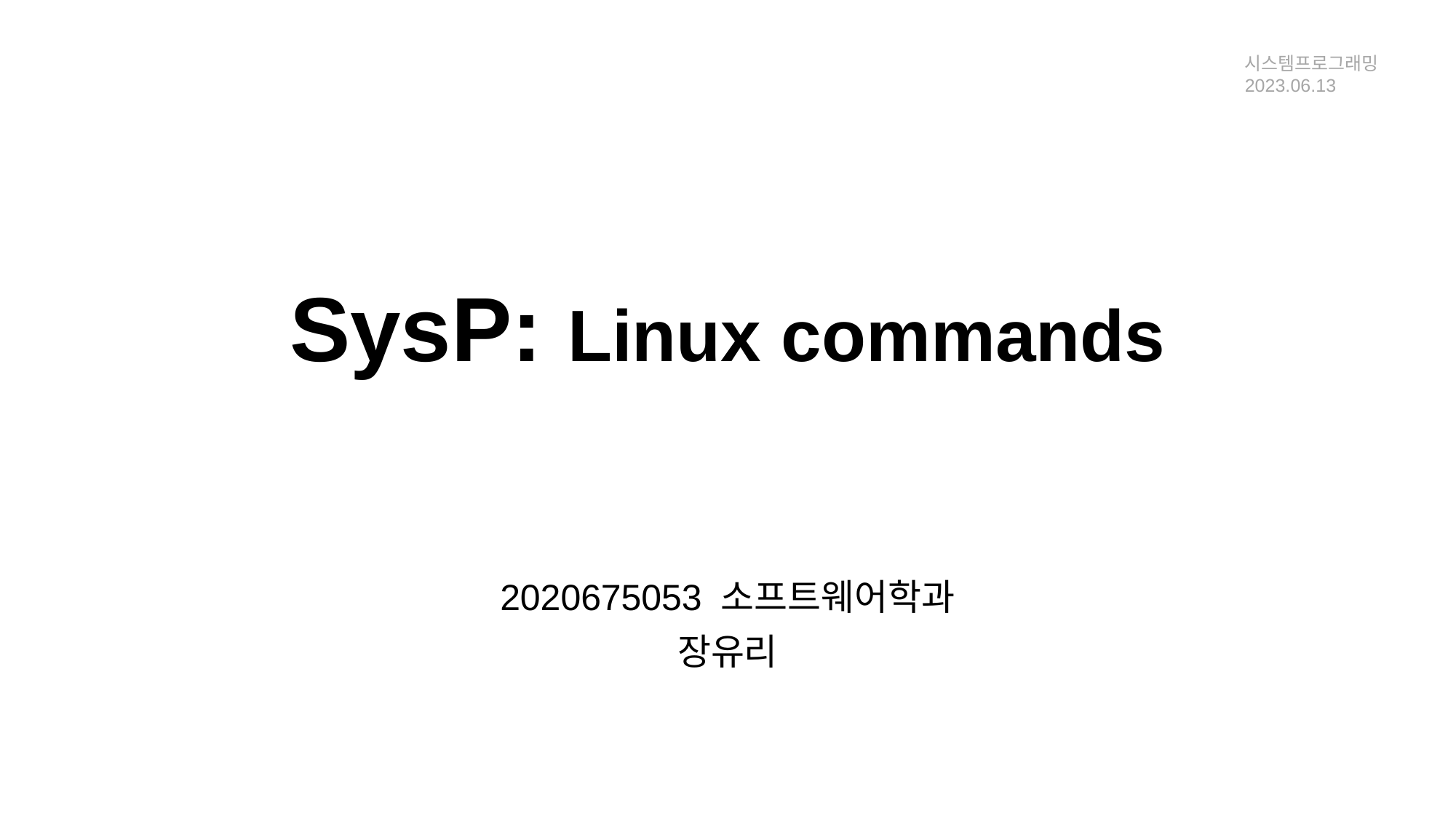

시스템프로그래밍
2023.06.13
# SysP: Linux commands
2020675053 소프트웨어학과
장유리